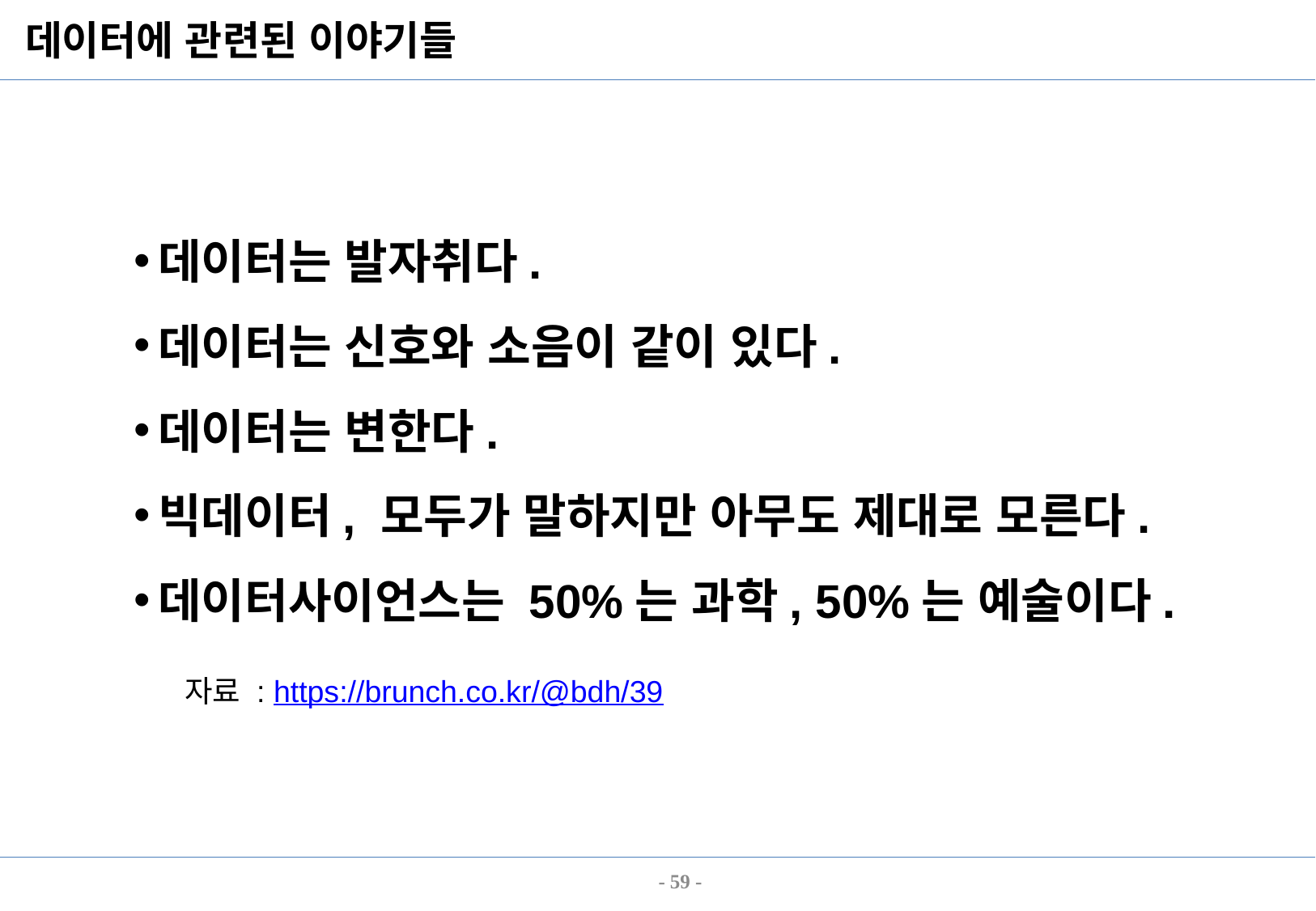

# 데이터에 관련된 이야기들
데이터는 발자취다.
데이터는 신호와 소음이 같이 있다.
데이터는 변한다.
빅데이터, 모두가 말하지만 아무도 제대로 모른다.
데이터사이언스는 50%는 과학, 50%는 예술이다.
자료 : https://brunch.co.kr/@bdh/39
- 59 -